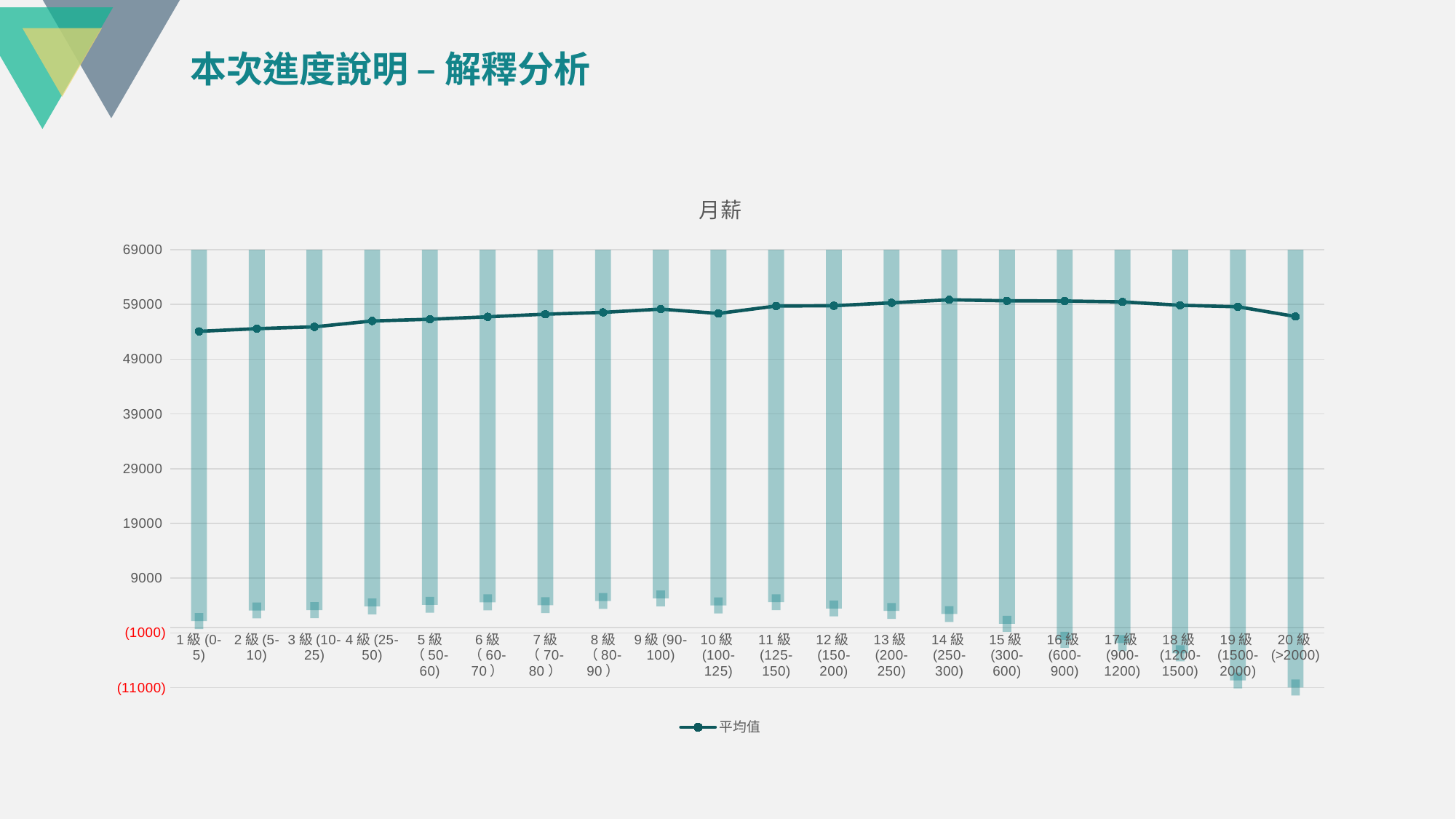

本次進度說明 – 解釋分析

### Chart: 月薪

| Category |  |
|---|---|
| 1級(0-5) | 54090.45203 |
| 2級(5-10) | 54577.48194 |
| 3級(10-25) | 54920.01428 |
| 4級(25-50) | 55986.97672 |
| 5級（50-60) | 56297.33072 |
| 6級（60-70） | 56747.35142 |
| 7級（70-80） | 57224.63201 |
| 8級（80-90） | 57558.4488 |
| 9級(90-100) | 58149.0811 |
| 10級(100-125) | 57357.69673 |
| 11級(125-150) | 58715.74752 |
| 12級(150-200) | 58774.70178 |
| 13級(200-250) | 59303.46983 |
| 14級(250-300) | 59852.10232 |
| 15級(300-600) | 59670.8058 |
| 16級(600-900) | 59632.74288 |
| 17級(900-1200) | 59469.21049 |
| 18級(1200-1500) | 58861.51572 |
| 19級(1500-2000) | 58580.82942 |
| 20級(>2000) | 56799.5907 |